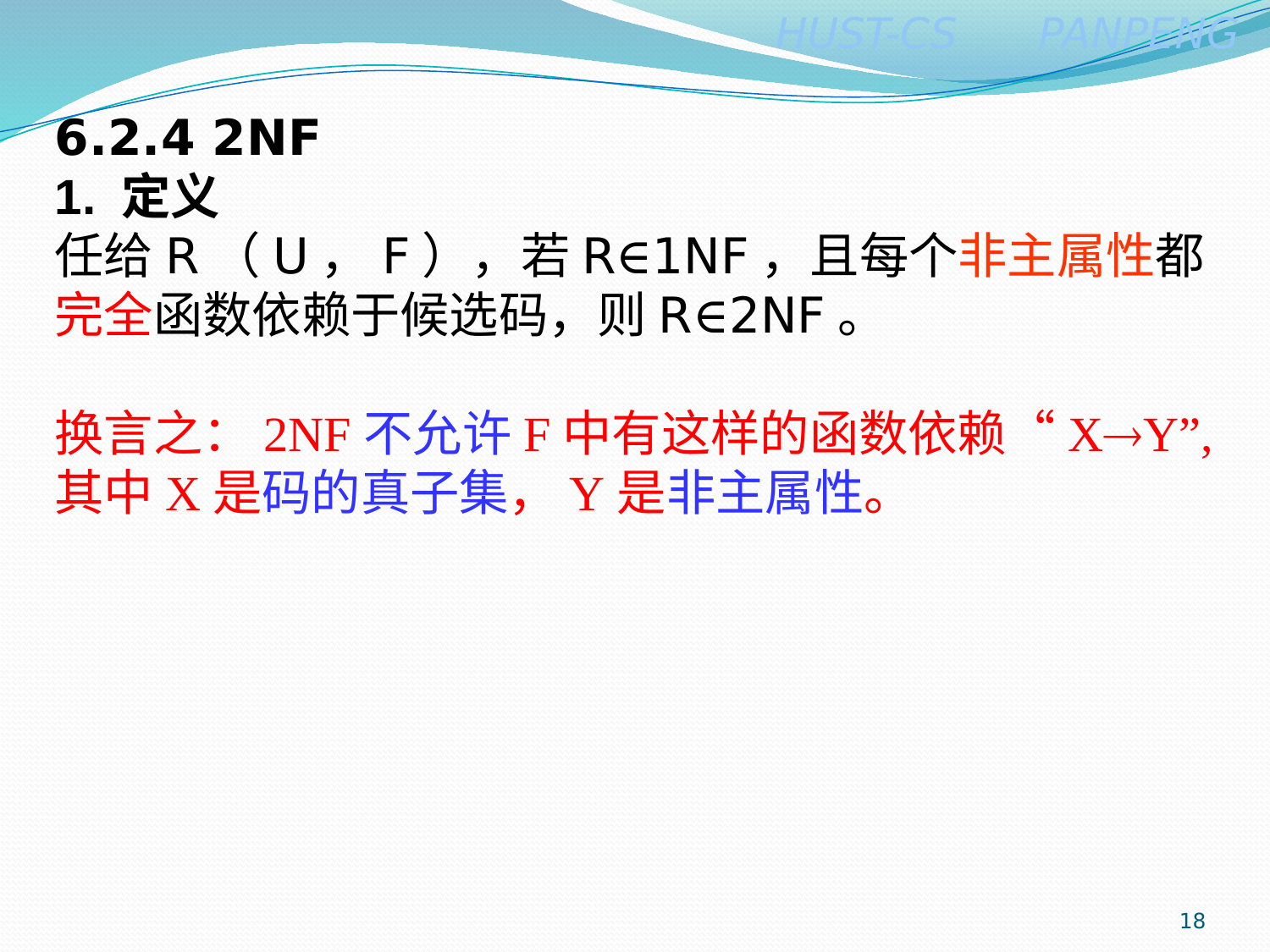

6.2.4 2NF
1. 定义
任给R（U，F），若R∈1NF，且每个非主属性都
完全函数依赖于候选码，则R∈2NF。

换言之：2NF不允许F中有这样的函数依赖“X→Y”,其中X是码的真子集，Y是非主属性。
18